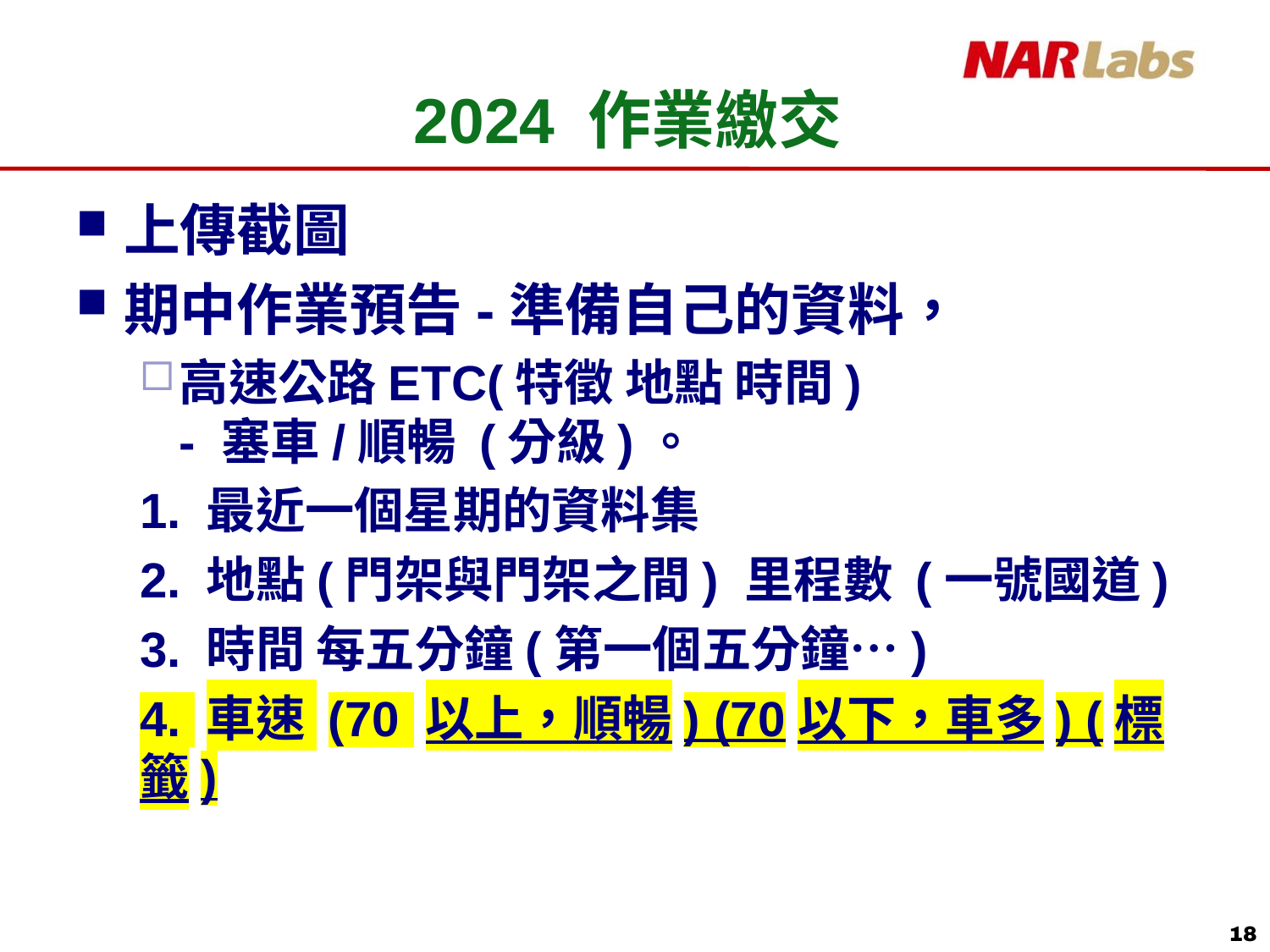

# 2024 作業繳交
上傳截圖
期中作業預告-準備自己的資料，
高速公路ETC(特徵 地點 時間)
- 塞車/順暢 (分級)。
1. 最近一個星期的資料集
2. 地點(門架與門架之間) 里程數 (一號國道)
3. 時間 每五分鐘(第一個五分鐘…)
4. 車速 (70 以上，順暢) (70以下，車多) (標籤)
18